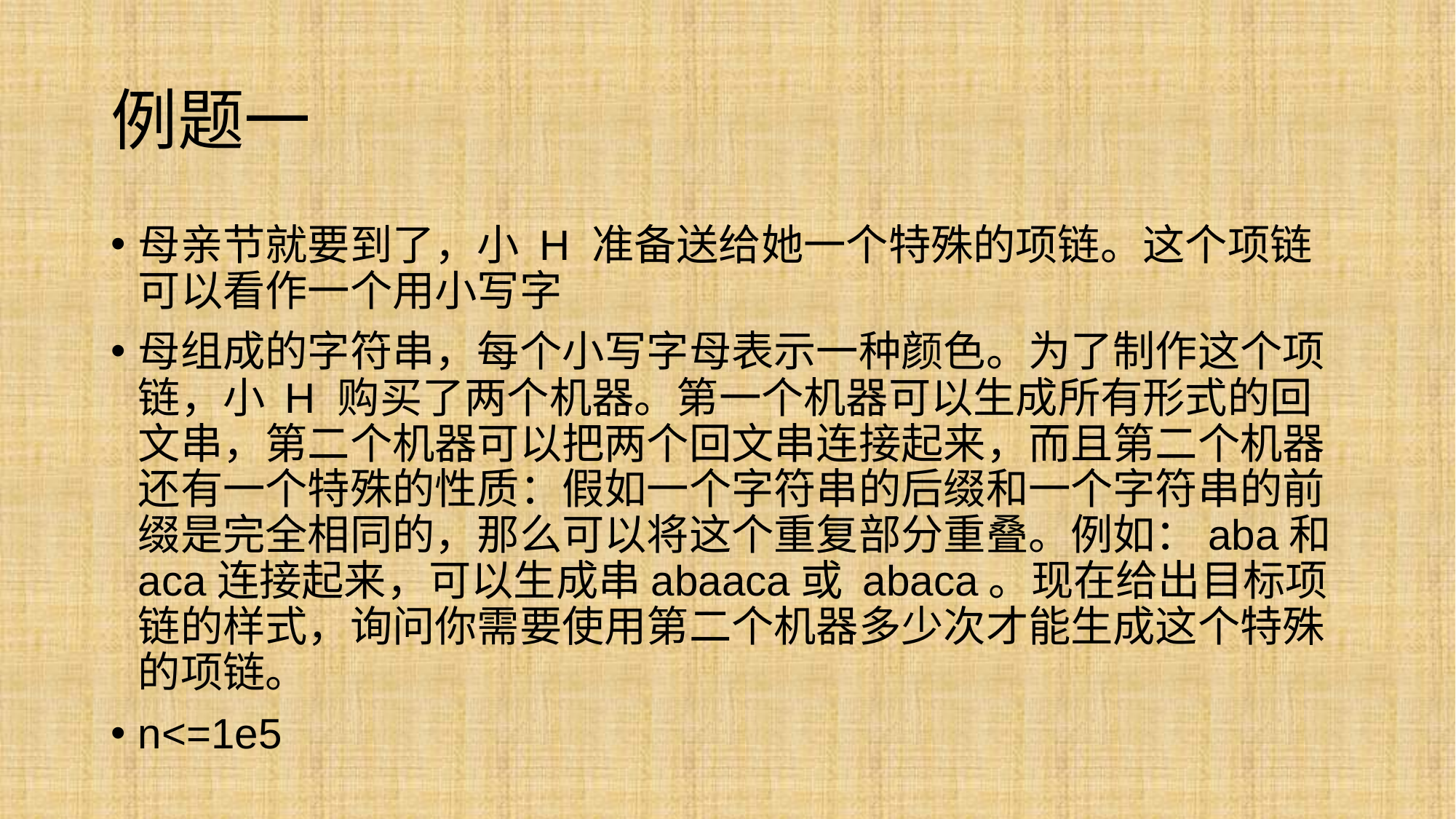

# 例题一
母亲节就要到了，小 H 准备送给她一个特殊的项链。这个项链可以看作一个用小写字
母组成的字符串，每个小写字母表示一种颜色。为了制作这个项链，小 H 购买了两个机器。第一个机器可以生成所有形式的回文串，第二个机器可以把两个回文串连接起来，而且第二个机器还有一个特殊的性质：假如一个字符串的后缀和一个字符串的前缀是完全相同的，那么可以将这个重复部分重叠。例如：aba和aca连接起来，可以生成串abaaca或 abaca。现在给出目标项链的样式，询问你需要使用第二个机器多少次才能生成这个特殊的项链。
n<=1e5